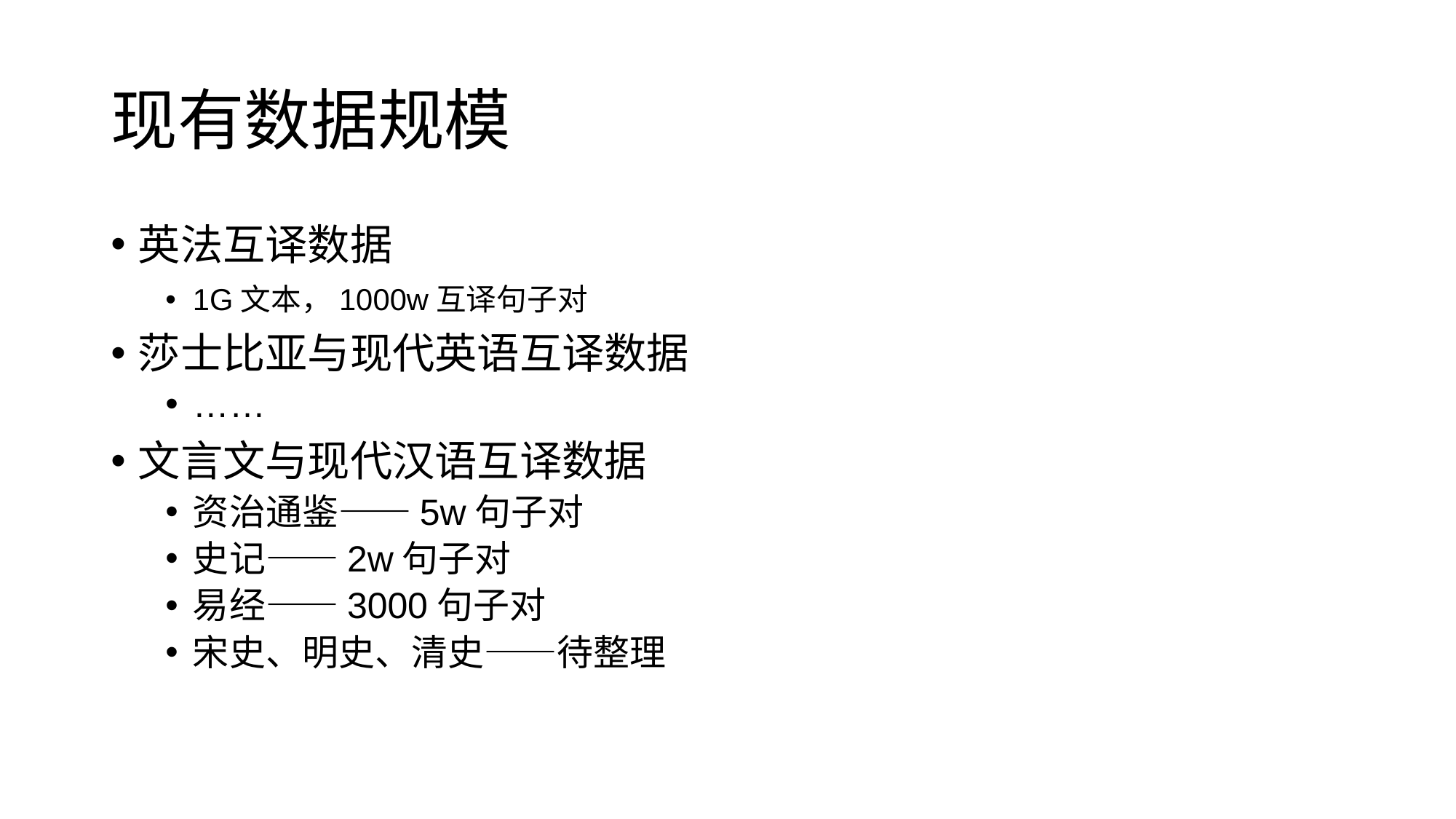

# 现有数据规模
英法互译数据
1G文本，1000w互译句子对
莎士比亚与现代英语互译数据
……
文言文与现代汉语互译数据
资治通鉴——5w句子对
史记——2w句子对
易经——3000句子对
宋史、明史、清史——待整理